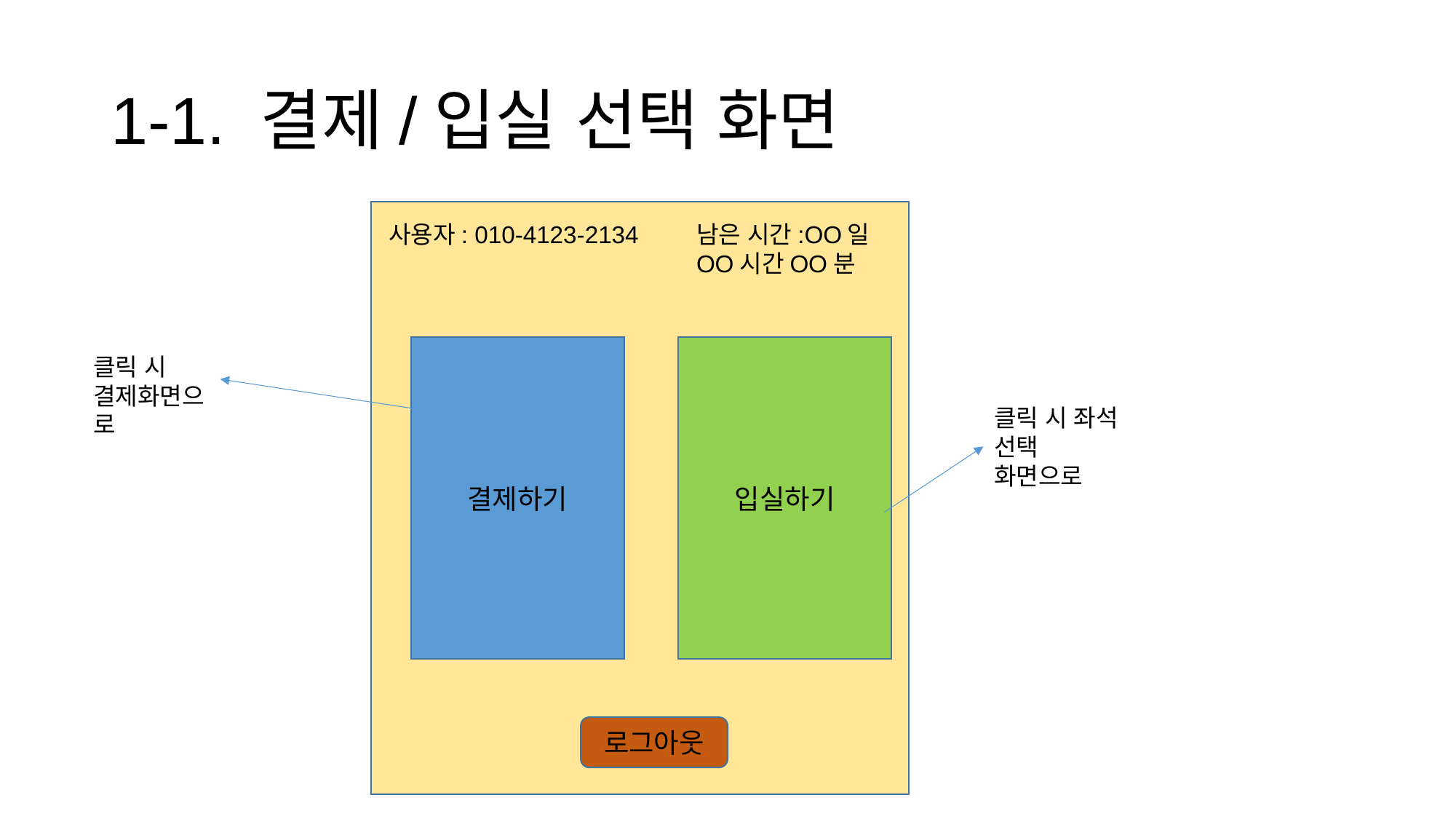

# 1-1. 결제/입실 선택 화면

사용자: 010-4123-2134
남은 시간:OO일OO시간OO분
결제하기
입실하기
클릭 시 결제화면으로
클릭 시 좌석 선택 화면으로
로그아웃